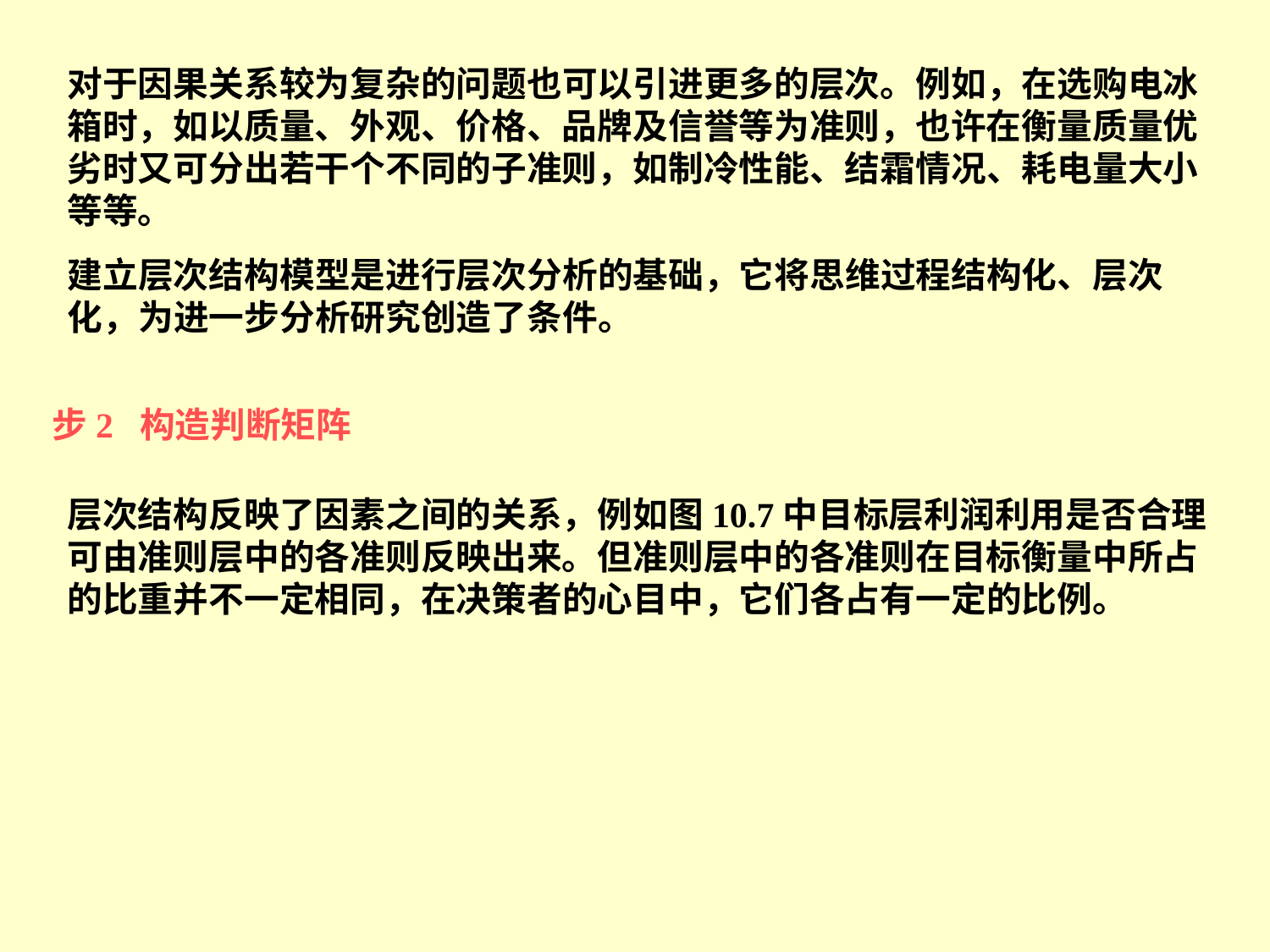

对于因果关系较为复杂的问题也可以引进更多的层次。例如，在选购电冰箱时，如以质量、外观、价格、品牌及信誉等为准则，也许在衡量质量优劣时又可分出若干个不同的子准则，如制冷性能、结霜情况、耗电量大小等等。
建立层次结构模型是进行层次分析的基础，它将思维过程结构化、层次化，为进一步分析研究创造了条件。
步2  构造判断矩阵
层次结构反映了因素之间的关系，例如图10.7中目标层利润利用是否合理可由准则层中的各准则反映出来。但准则层中的各准则在目标衡量中所占的比重并不一定相同，在决策者的心目中，它们各占有一定的比例。